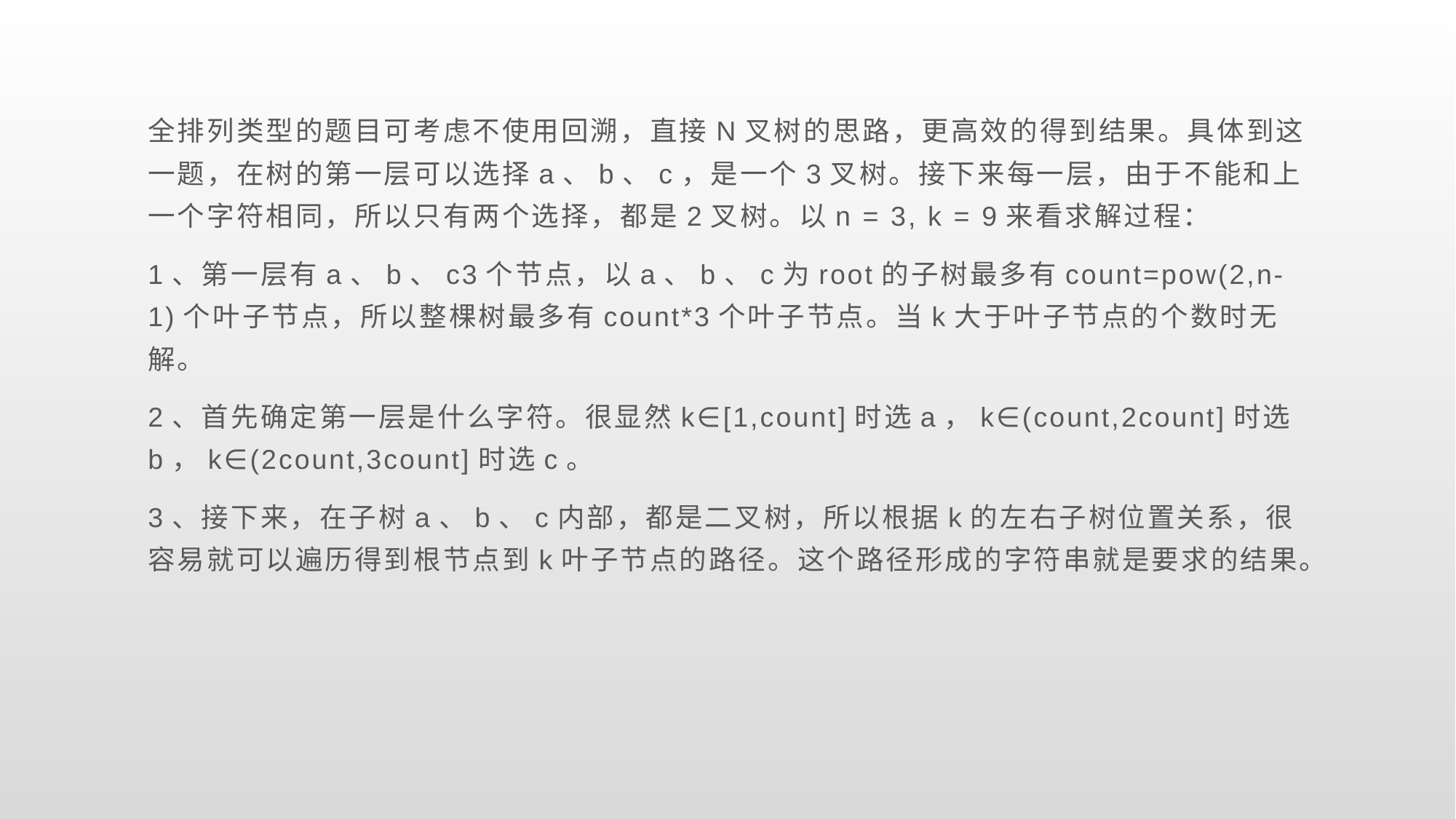

全排列类型的题目可考虑不使用回溯，直接N叉树的思路，更高效的得到结果。具体到这一题，在树的第一层可以选择a、b、c，是一个3叉树。接下来每一层，由于不能和上一个字符相同，所以只有两个选择，都是2叉树。以n = 3, k = 9来看求解过程：
1、第一层有a、b、c3个节点，以a、b、c为root的子树最多有count=pow(2,n-1)个叶子节点，所以整棵树最多有count*3个叶子节点。当k大于叶子节点的个数时无解。
2、首先确定第一层是什么字符。很显然k∈[1,count]时选a，k∈(count,2count]时选b，k∈(2count,3count]时选c。
3、接下来，在子树a、b、c内部，都是二叉树，所以根据k的左右子树位置关系，很容易就可以遍历得到根节点到k叶子节点的路径。这个路径形成的字符串就是要求的结果。